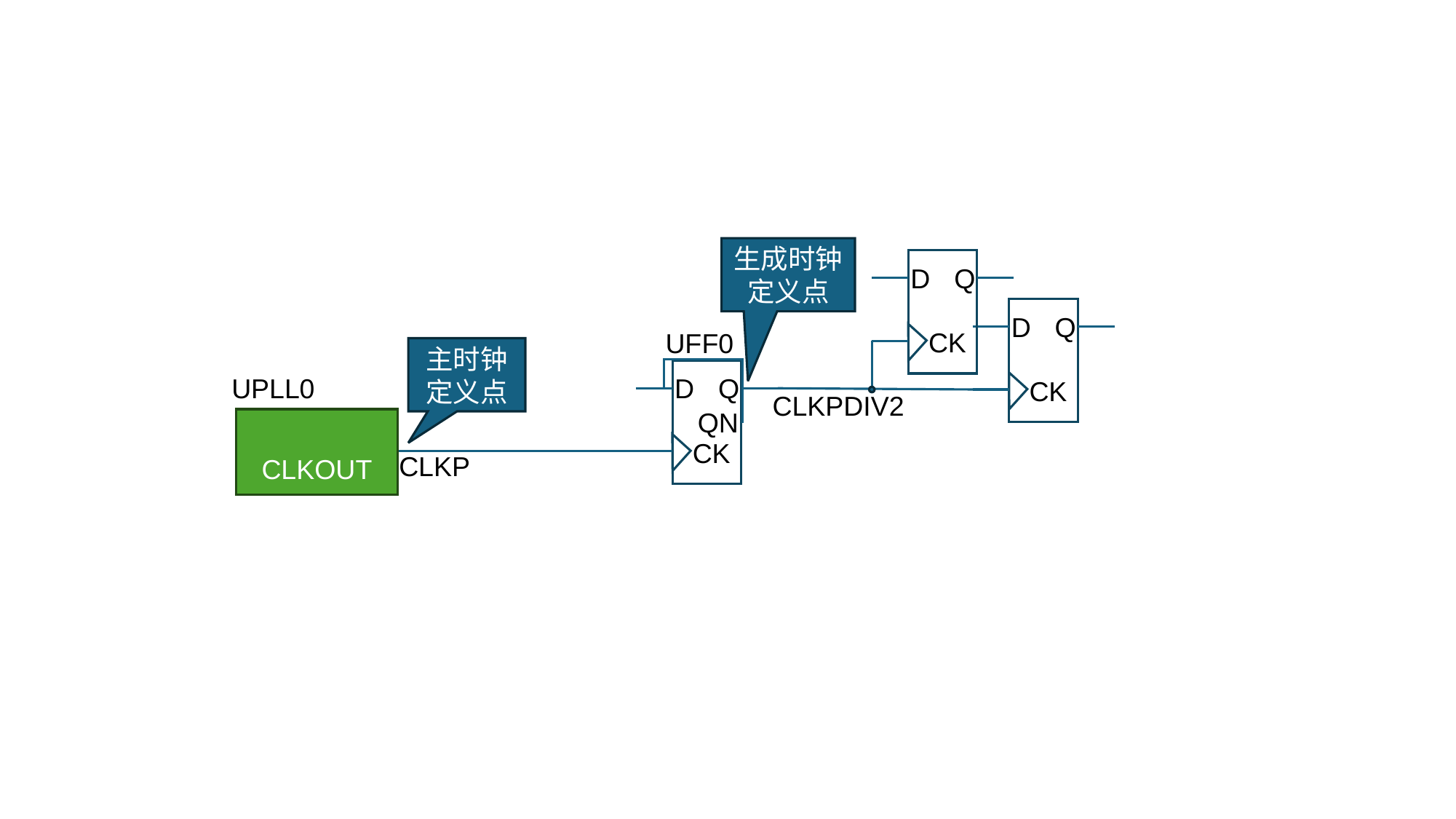

生成时钟定义点

D
Q
CK

D
Q
CK

UFF0
主时钟定义点

UPLL0
D
Q
CLKPDIV2

QN
     CLKOUT
CK

CLKP